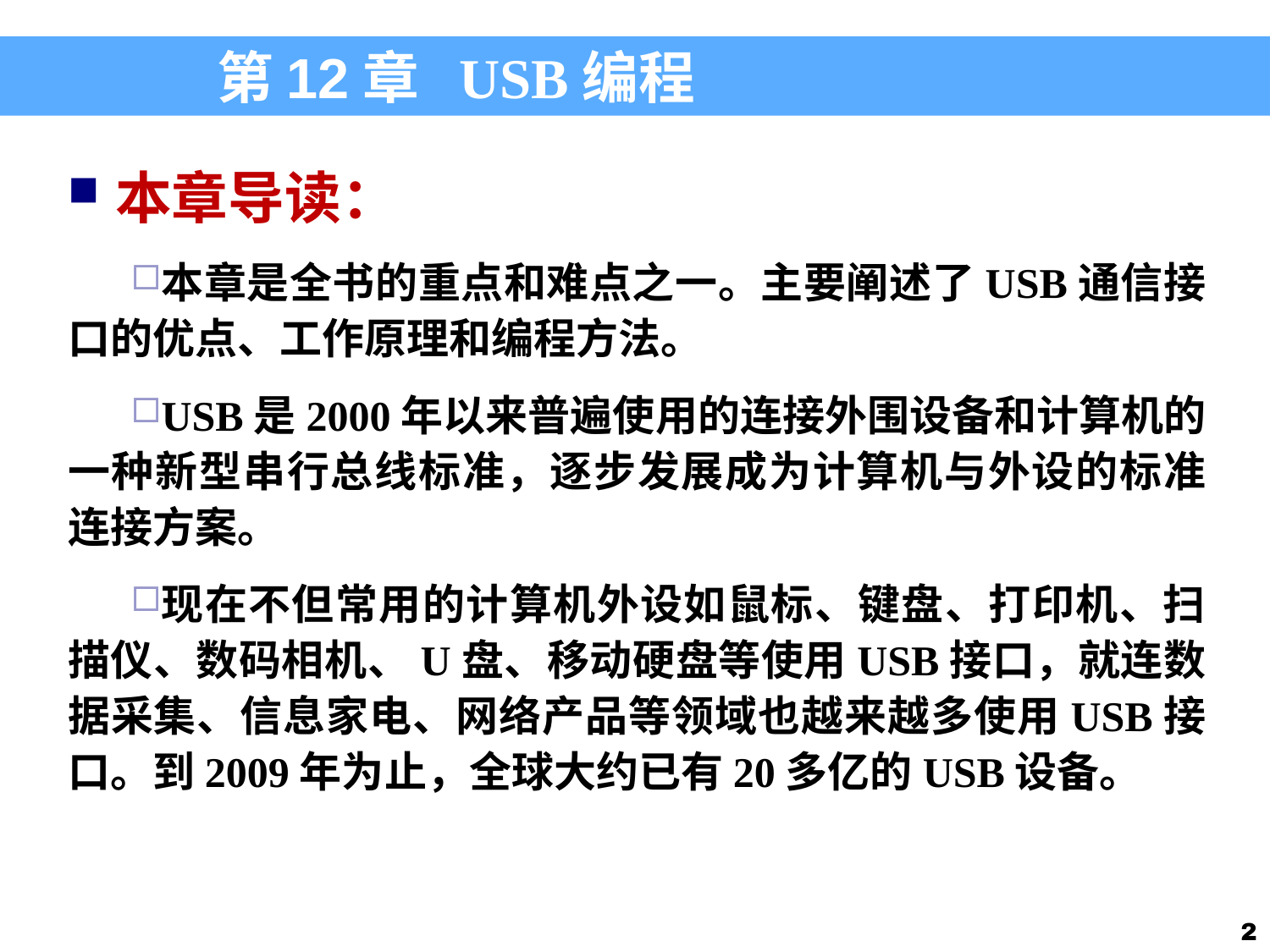

第12章  USB编程
本章导读：
本章是全书的重点和难点之一。主要阐述了USB通信接口的优点、工作原理和编程方法。
USB是2000年以来普遍使用的连接外围设备和计算机的一种新型串行总线标准，逐步发展成为计算机与外设的标准连接方案。
现在不但常用的计算机外设如鼠标、键盘、打印机、扫描仪、数码相机、U盘、移动硬盘等使用USB接口，就连数据采集、信息家电、网络产品等领域也越来越多使用USB接口。到2009年为止，全球大约已有20多亿的USB设备。
2